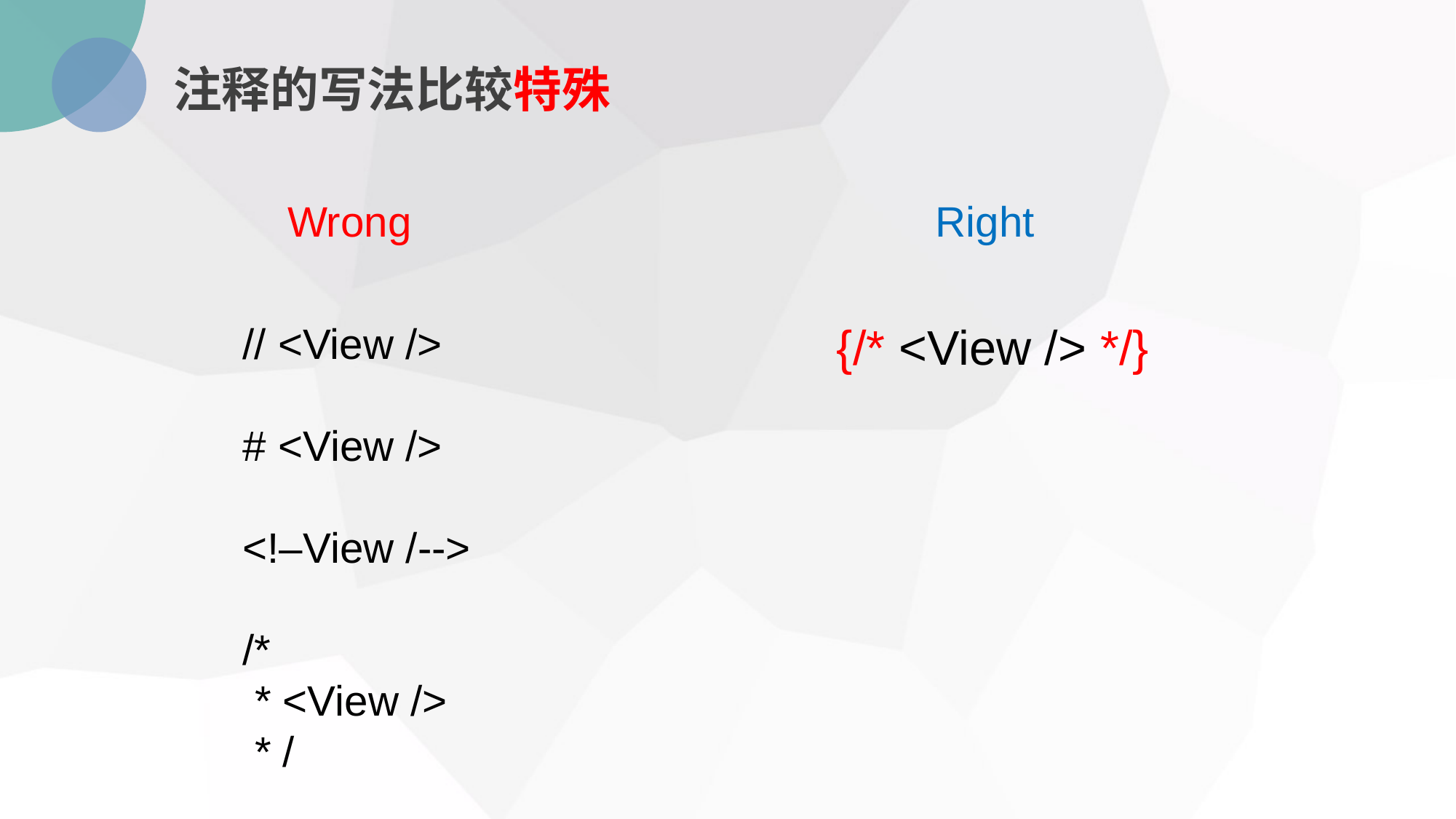

注释的写法比较特殊
 Wrong
// <View />

# <View />

<!–View /-->

/*
 * <View />
 * /
     Right
{/* <View /> */}